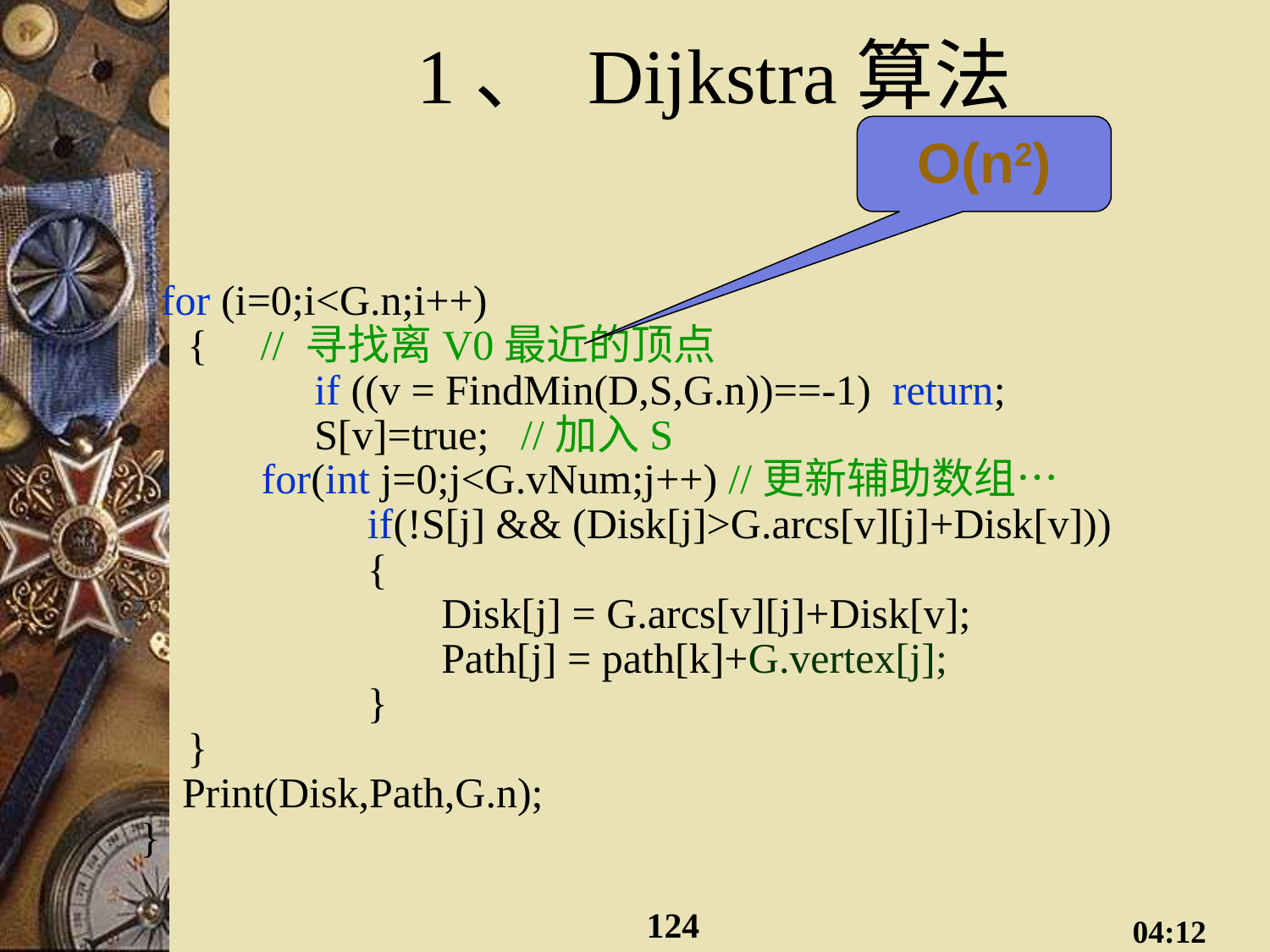

# 1、 Dijkstra算法
O(n2)
  for (i=0;i<G.n;i++)
	{     // 寻找离V0最近的顶点
		if ((v = FindMin(D,S,G.n))==-1)  return;
		S[v]=true;   //加入S
	       for(int j=0;j<G.vNum;j++) //更新辅助数组…
 		     if(!S[j] && (Disk[j]>G.arcs[v][j]+Disk[v]))
		     {
			Disk[j] = G.arcs[v][j]+Disk[v];
			Path[j] = path[k]+G.vertex[j];
		     }
	}
    Print(Disk,Path,G.n);
}